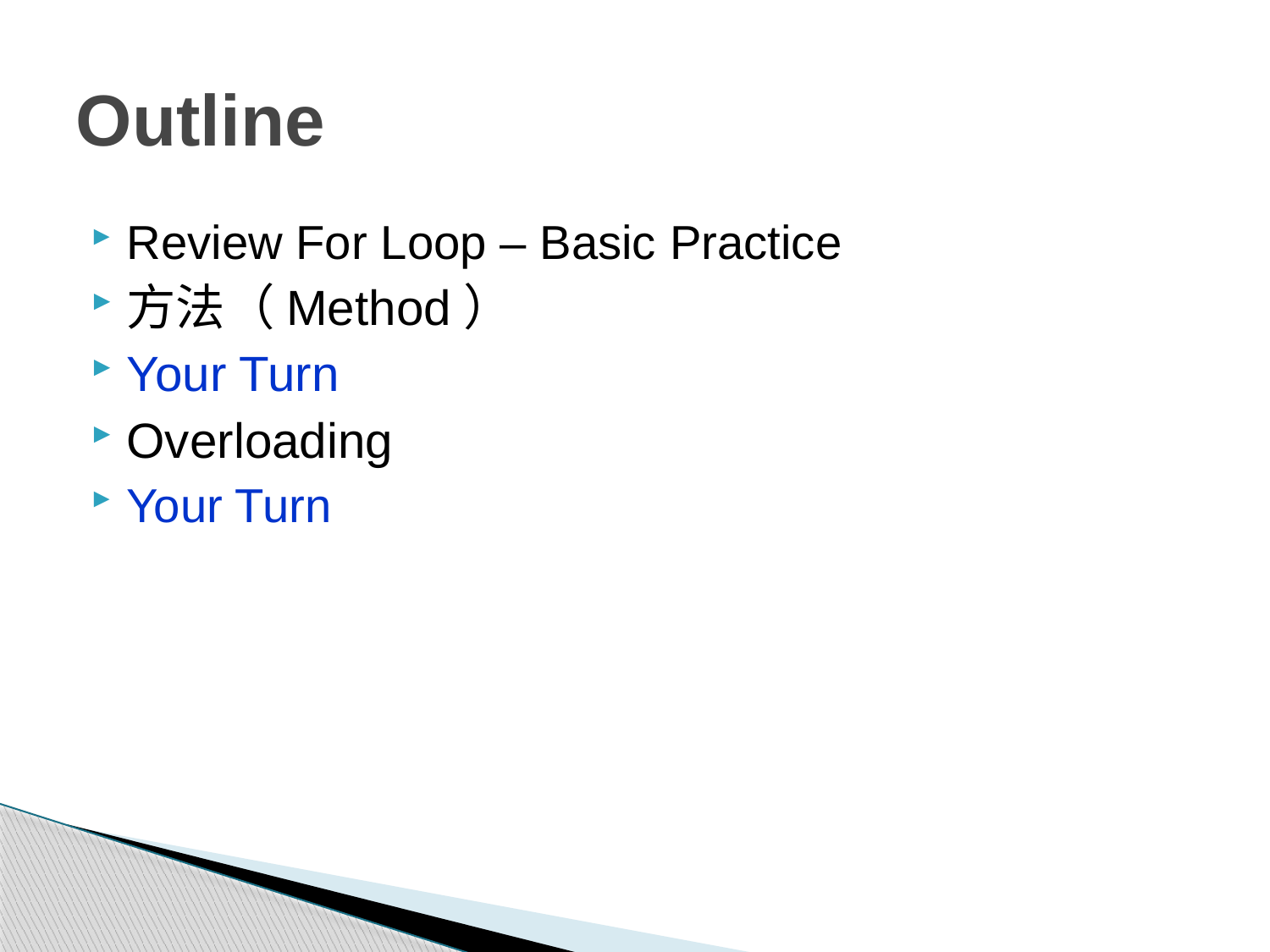

# Outline
Review For Loop – Basic Practice
方法（Method）
Your Turn
Overloading
Your Turn